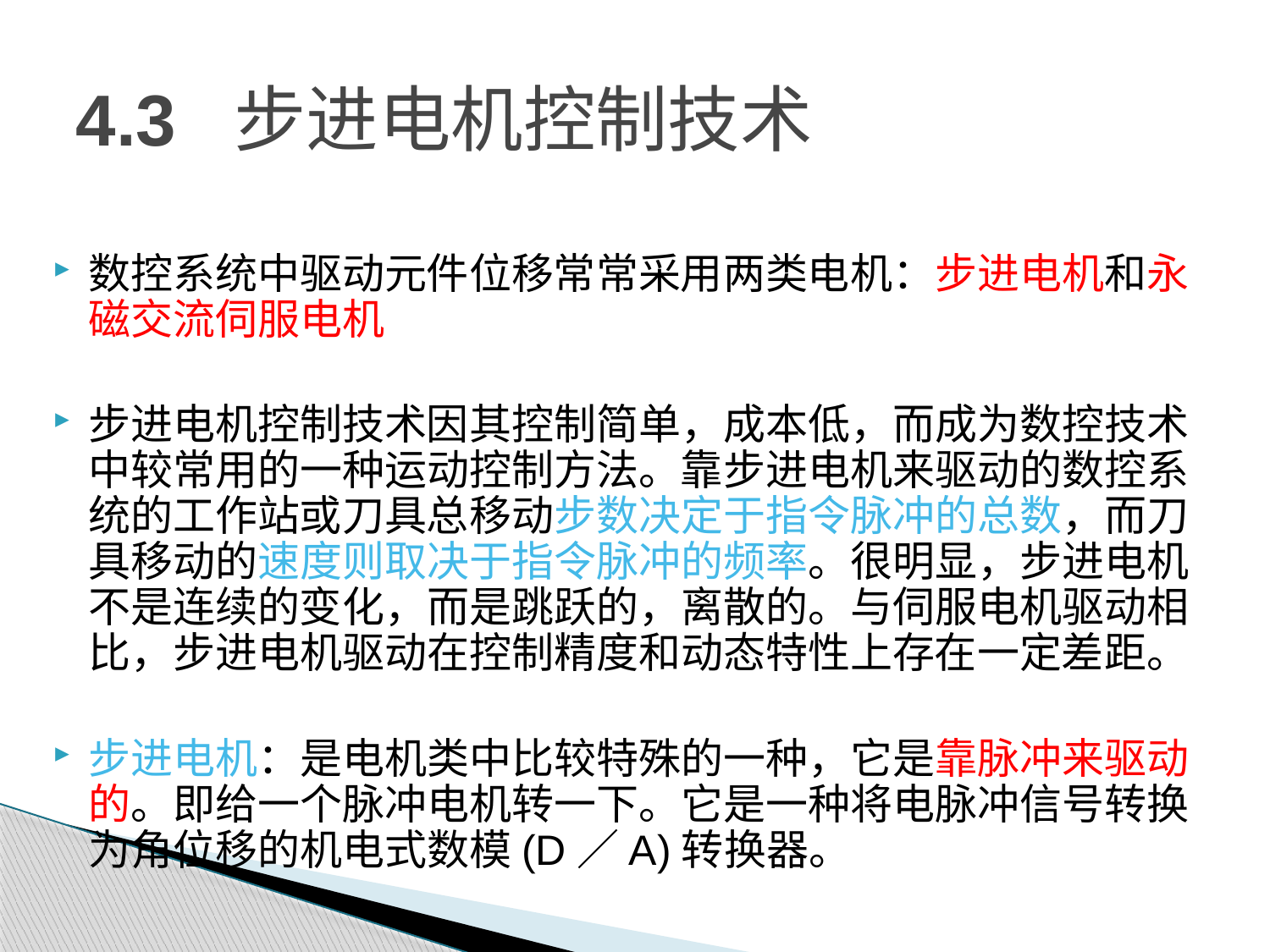

# 4.3  步进电机控制技术
数控系统中驱动元件位移常常采用两类电机：步进电机和永磁交流伺服电机

步进电机控制技术因其控制简单，成本低，而成为数控技术中较常用的一种运动控制方法。靠步进电机来驱动的数控系统的工作站或刀具总移动步数决定于指令脉冲的总数，而刀具移动的速度则取决于指令脉冲的频率。很明显，步进电机不是连续的变化，而是跳跃的，离散的。与伺服电机驱动相比，步进电机驱动在控制精度和动态特性上存在一定差距。

步进电机：是电机类中比较特殊的一种，它是靠脉冲来驱动的。即给一个脉冲电机转一下。它是一种将电脉冲信号转换为角位移的机电式数模(D／A)转换器。